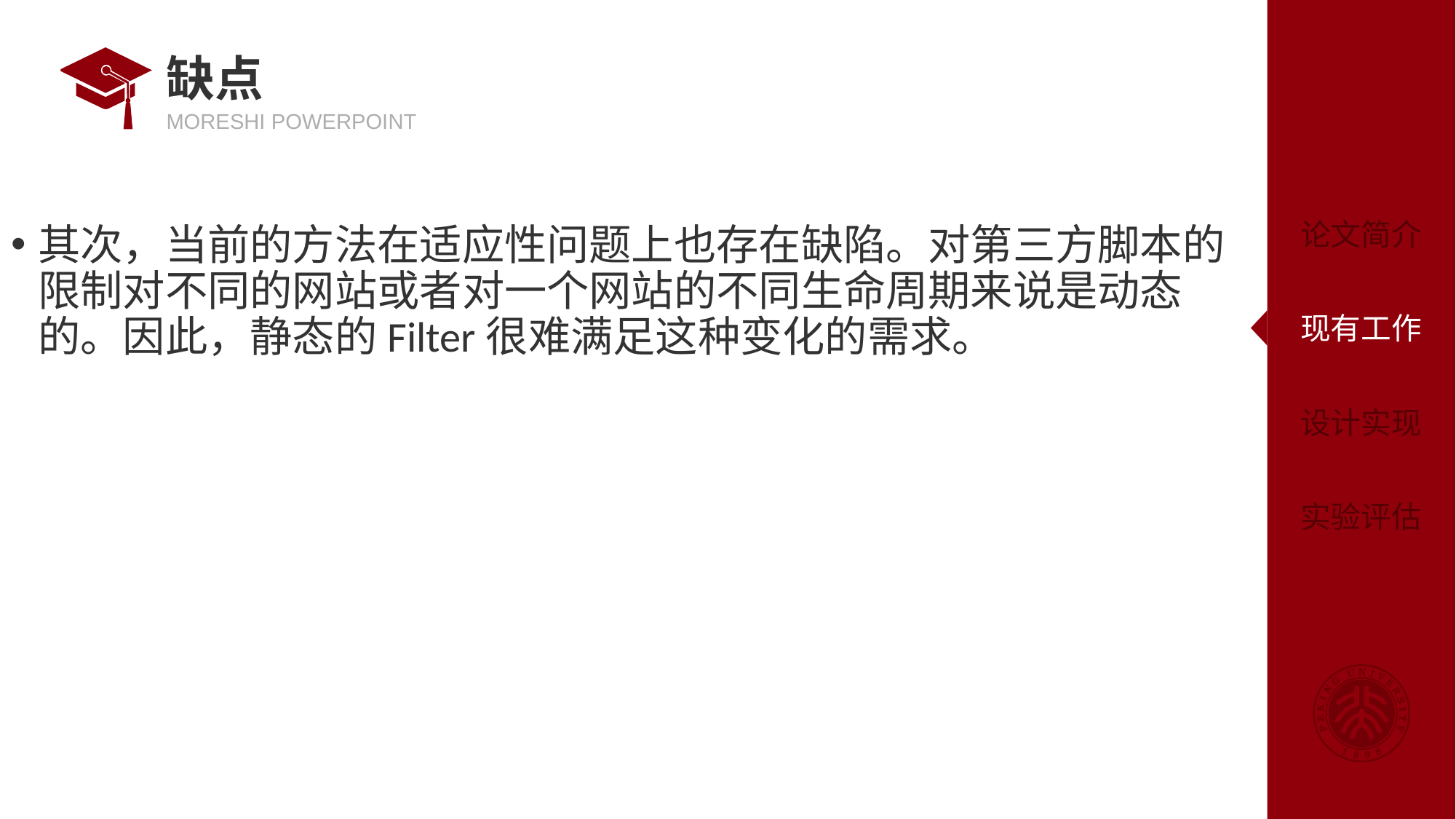

# 缺点
其次，当前的方法在适应性问题上也存在缺陷。对第三方脚本的限制对不同的网站或者对一个网站的不同生命周期来说是动态的。因此，静态的Filter很难满足这种变化的需求。